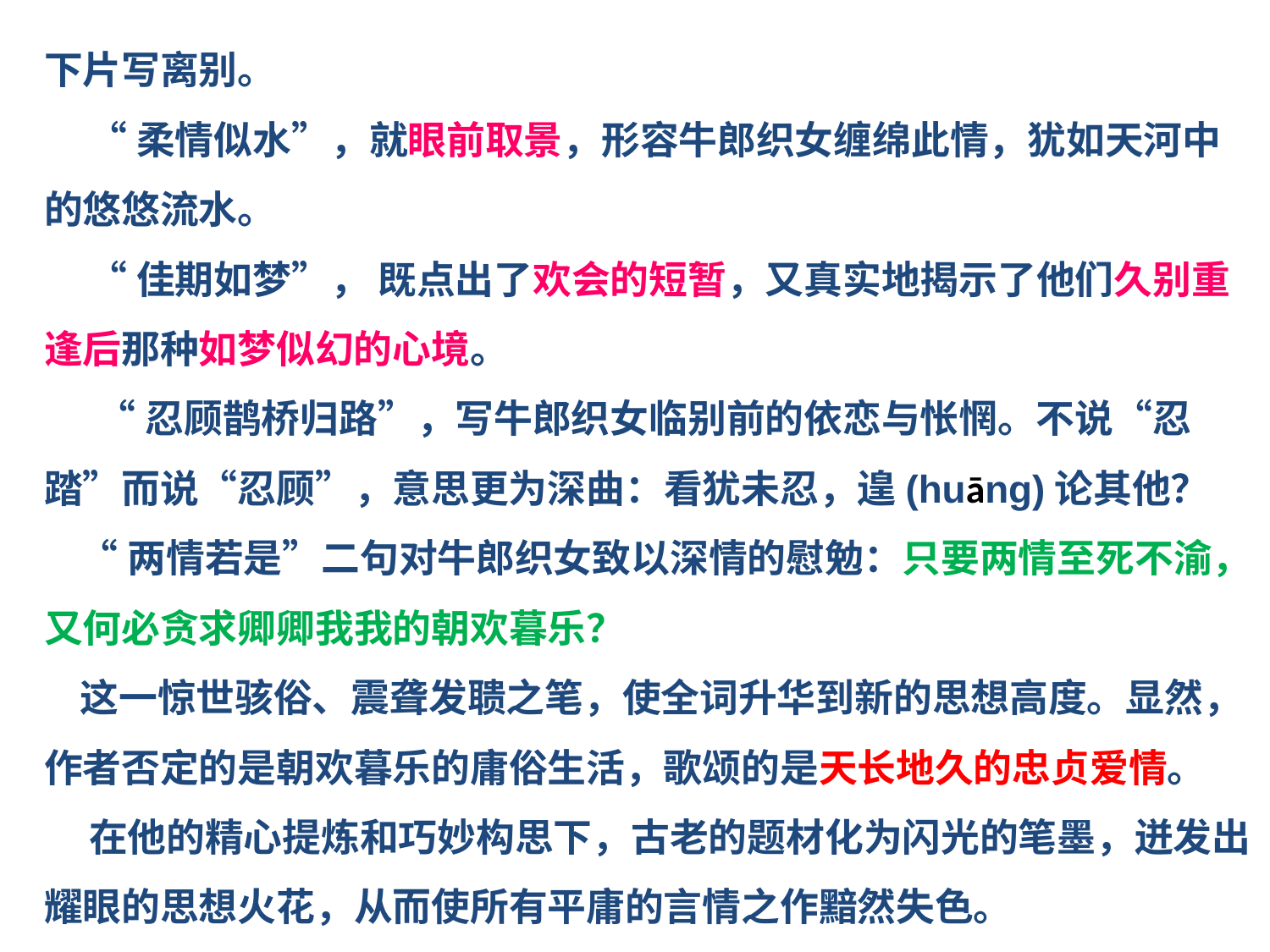

下片写离别。
     “柔情似水”，就眼前取景，形容牛郎织女缠绵此情，犹如天河中的悠悠流水。
     “佳期如梦”， 既点出了欢会的短暂，又真实地揭示了他们久别重逢后那种如梦似幻的心境。
      “忍顾鹊桥归路”，写牛郎织女临别前的依恋与怅惘。不说“忍踏”而说“忍顾”，意思更为深曲：看犹未忍，遑(huāng)论其他？
    “两情若是”二句对牛郎织女致以深情的慰勉：只要两情至死不渝，又何必贪求卿卿我我的朝欢暮乐？
   这一惊世骇俗、震聋发聩之笔，使全词升华到新的思想高度。显然，作者否定的是朝欢暮乐的庸俗生活，歌颂的是天长地久的忠贞爱情。
    在他的精心提炼和巧妙构思下，古老的题材化为闪光的笔墨，迸发出耀眼的思想火花，从而使所有平庸的言情之作黯然失色。